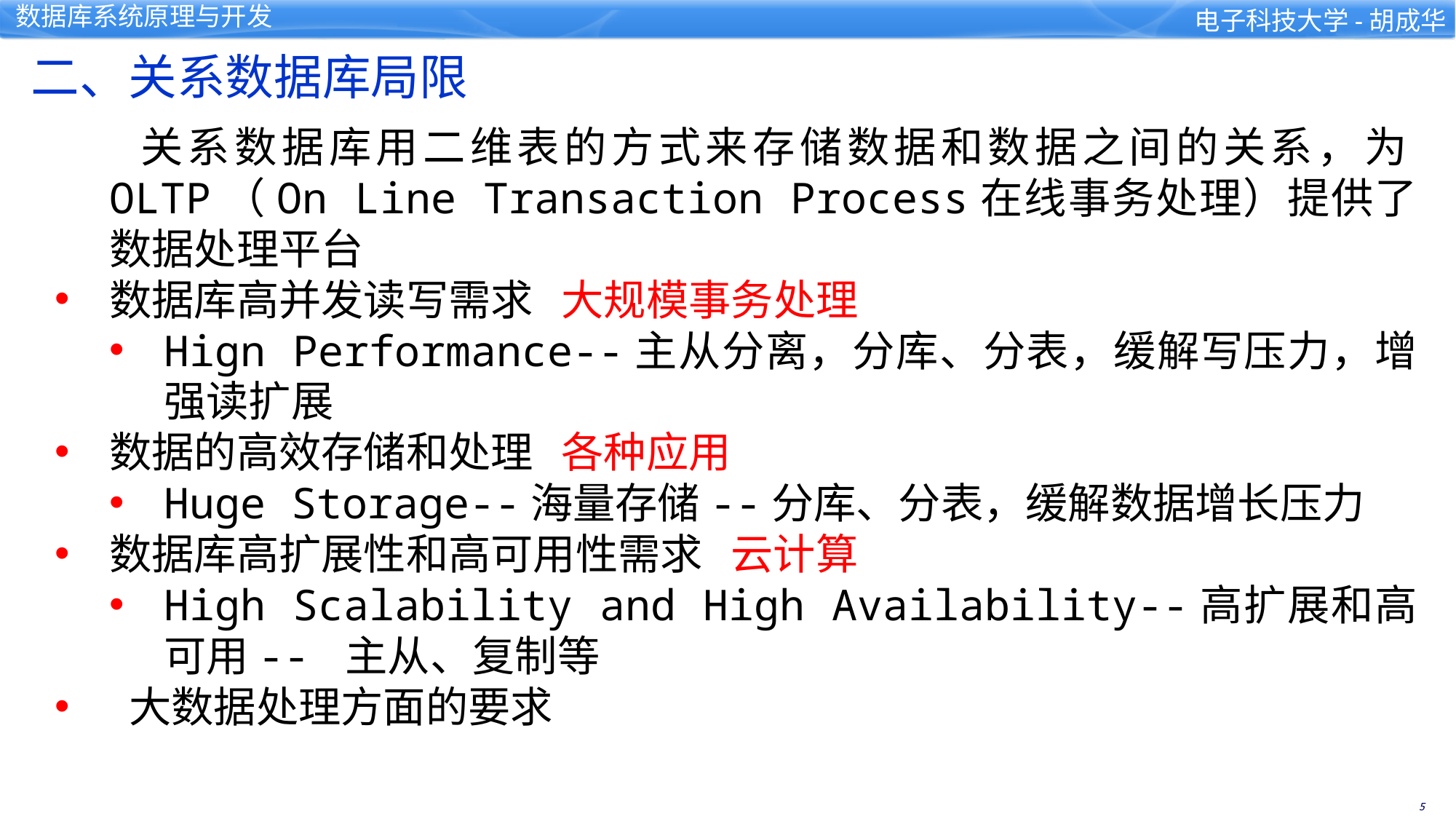

二、关系数据库局限
     关系数据库用二维表的方式来存储数据和数据之间的关系，为OLTP（On Line Transaction Process在线事务处理）提供了数据处理平台
数据库高并发读写需求   大规模事务处理
Hign Performance--主从分离，分库、分表，缓解写压力，增强读扩展
数据的高效存储和处理   各种应用
Huge Storage--海量存储--分库、分表，缓解数据增长压力
数据库高扩展性和高可用性需求   云计算
High Scalability and High Availability--高扩展和高可用-- 主从、复制等
 大数据处理方面的要求